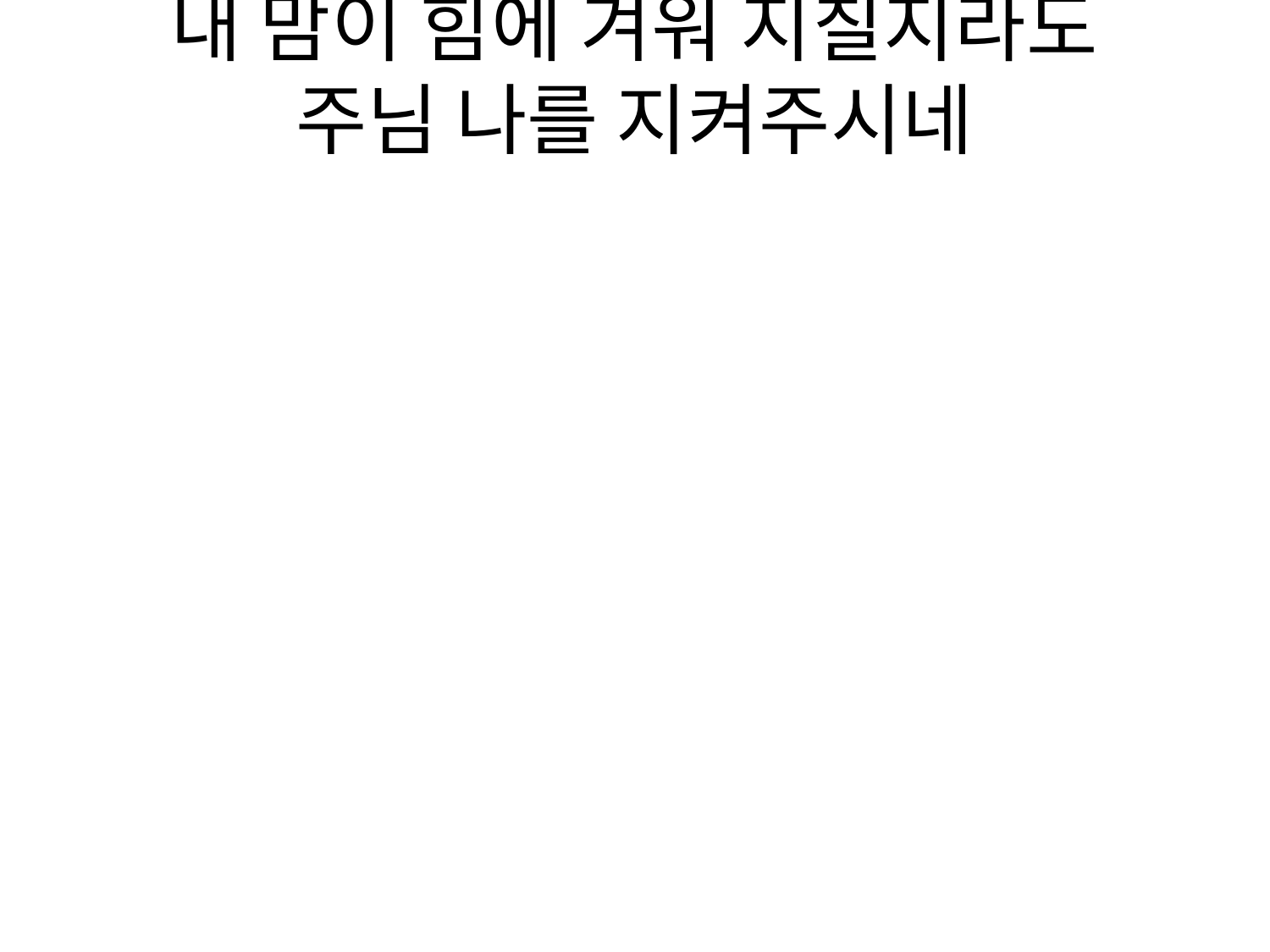

# 내 맘이 힘에 겨워 지칠지라도
주님 나를 지켜주시네